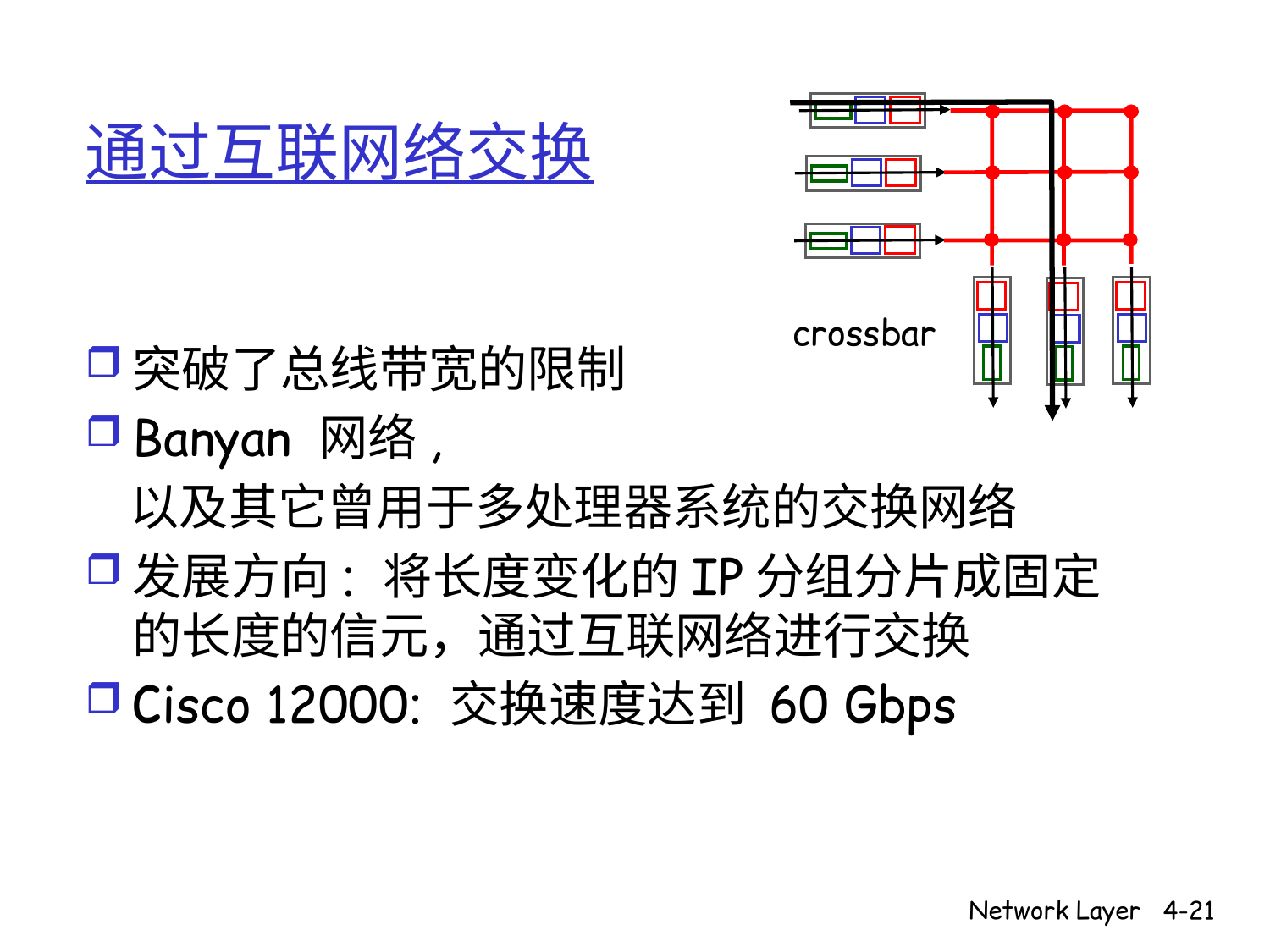

# 通过互联网络交换

crossbar
突破了总线带宽的限制
Banyan 网络,
   以及其它曾用于多处理器系统的交换网络
发展方向: 将长度变化的IP分组分片成固定的长度的信元，通过互联网络进行交换
Cisco 12000: 交换速度达到 60 Gbps
Network Layer
4-21